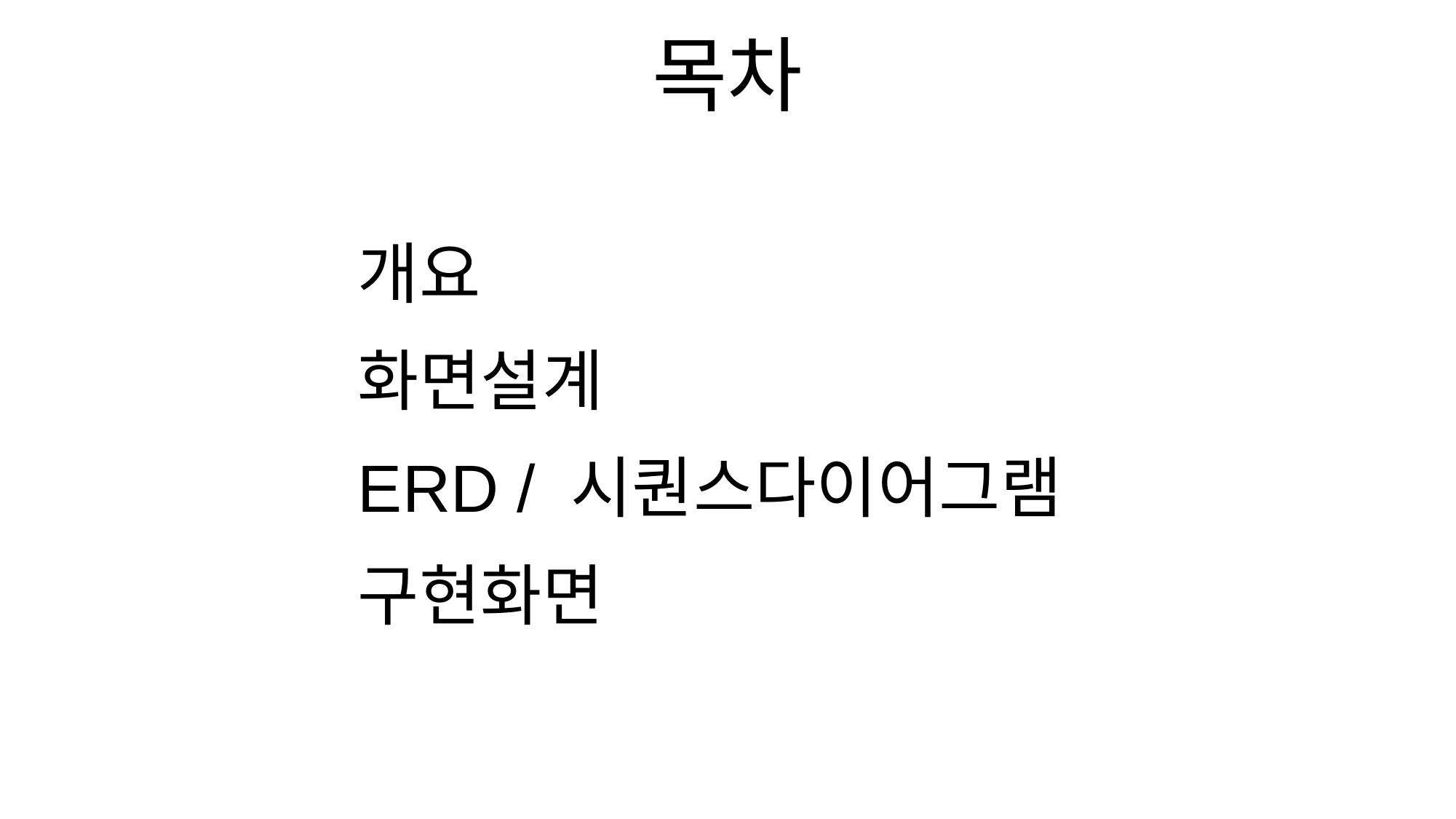

목차

개요

화면설계

ERD / 시퀀스다이어그램

구현화면